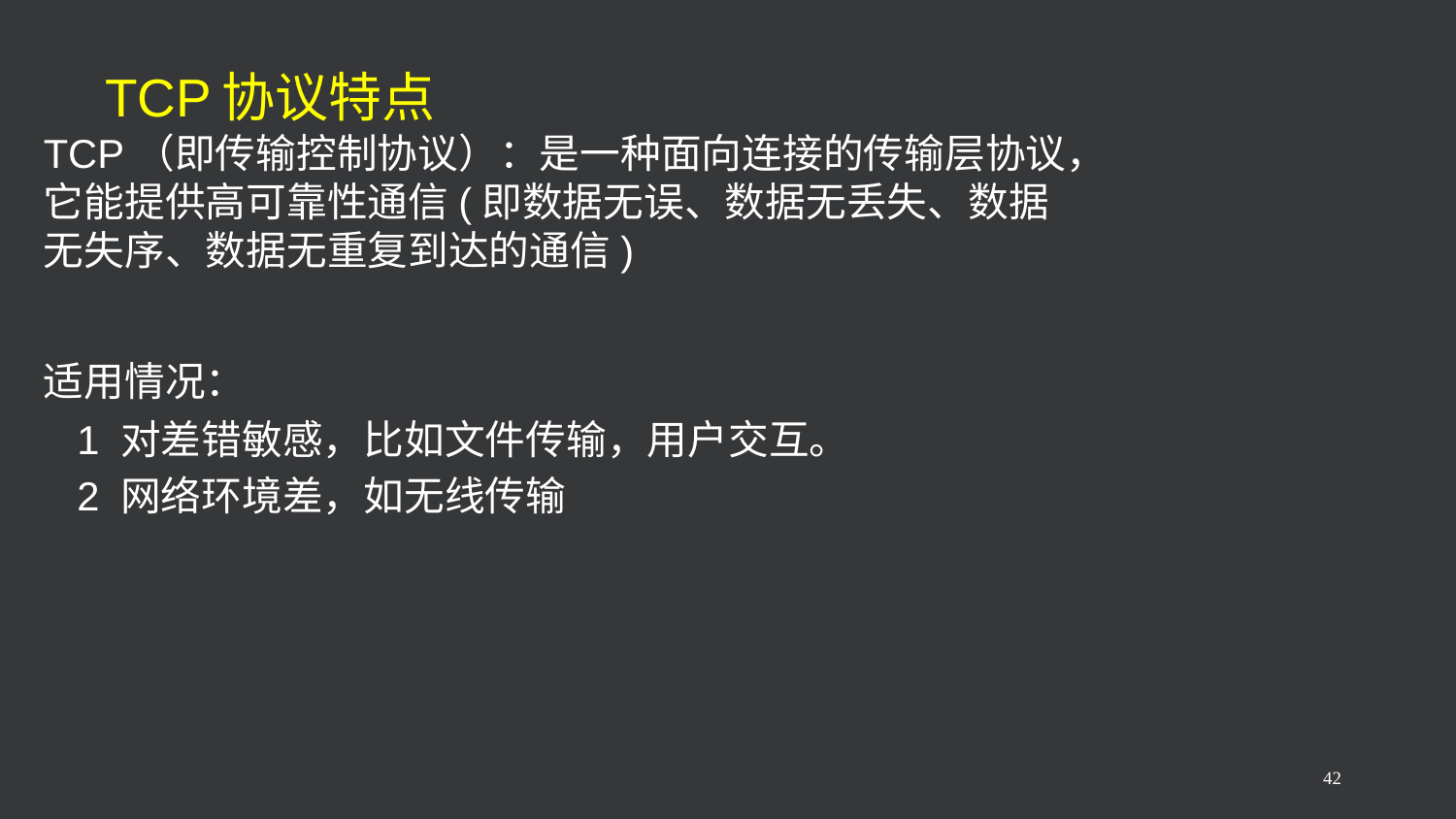

# TCP协议特点
TCP（即传输控制协议）：是一种面向连接的传输层协议，它能提供高可靠性通信(即数据无误、数据无丢失、数据无失序、数据无重复到达的通信)

适用情况：
   1 对差错敏感，比如文件传输，用户交互。
   2 网络环境差，如无线传输
42